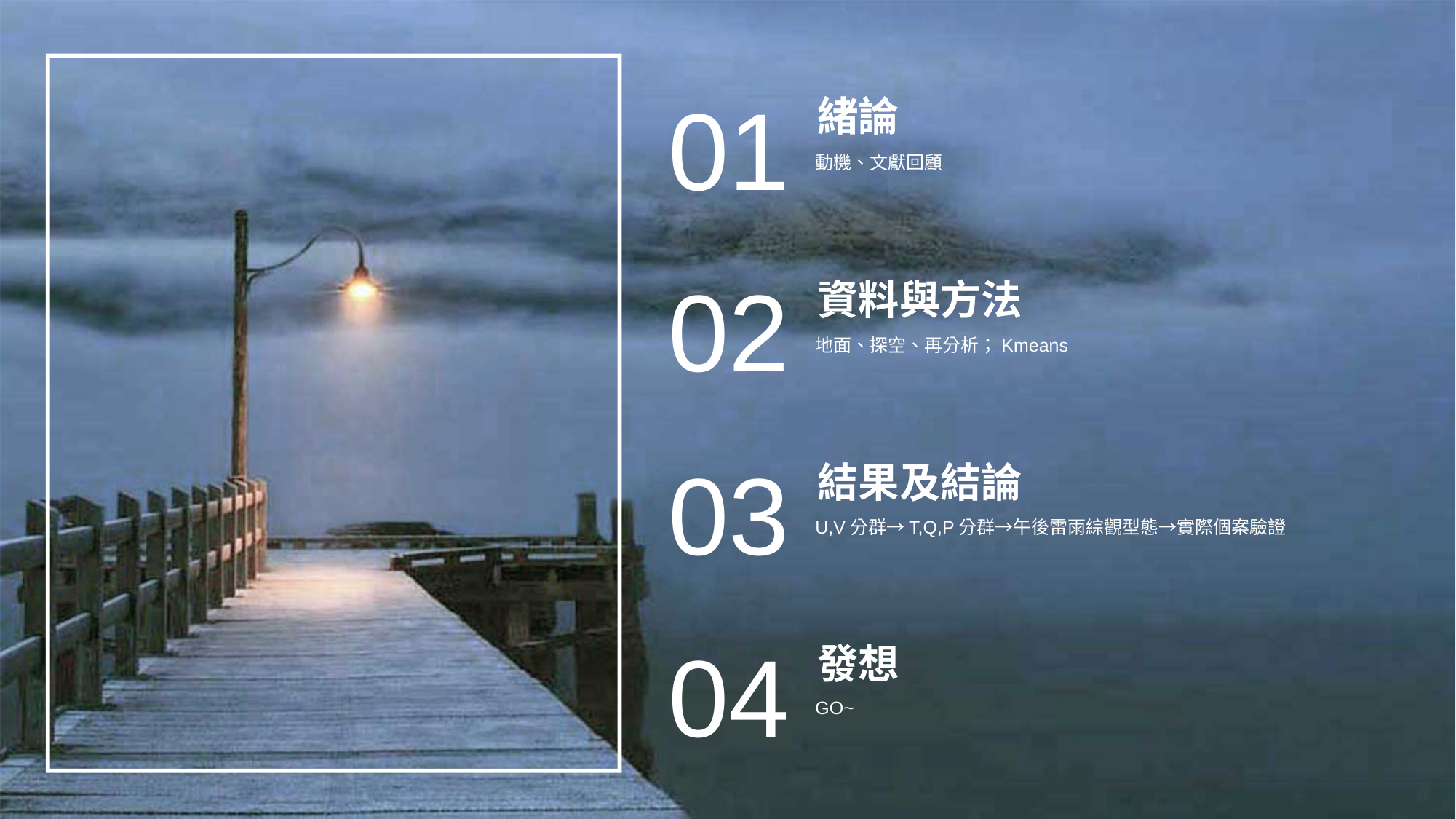

01
緒論
動機、文獻回顧
02
資料與方法
地面、探空、再分析；Kmeans
03
結果及結論
U,V分群→T,Q,P分群→午後雷雨綜觀型態→實際個案驗證
04
發想
GO~